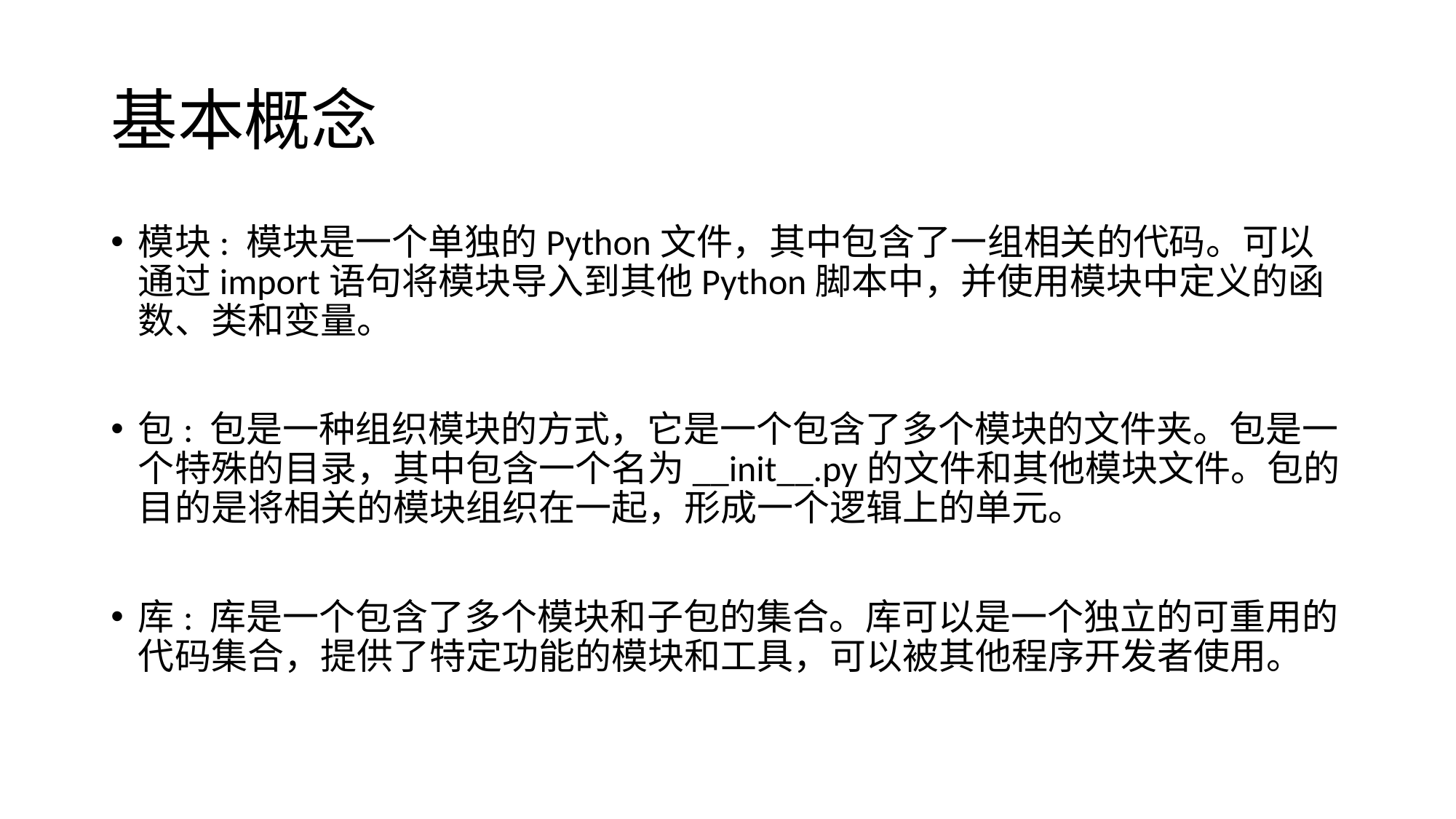

# 基本概念
模块: 模块是一个单独的Python文件，其中包含了一组相关的代码。可以通过import语句将模块导入到其他Python脚本中，并使用模块中定义的函数、类和变量。

包: 包是一种组织模块的方式，它是一个包含了多个模块的文件夹。包是一个特殊的目录，其中包含一个名为__init__.py的文件和其他模块文件。包的目的是将相关的模块组织在一起，形成一个逻辑上的单元。

库: 库是一个包含了多个模块和子包的集合。库可以是一个独立的可重用的代码集合，提供了特定功能的模块和工具，可以被其他程序开发者使用。